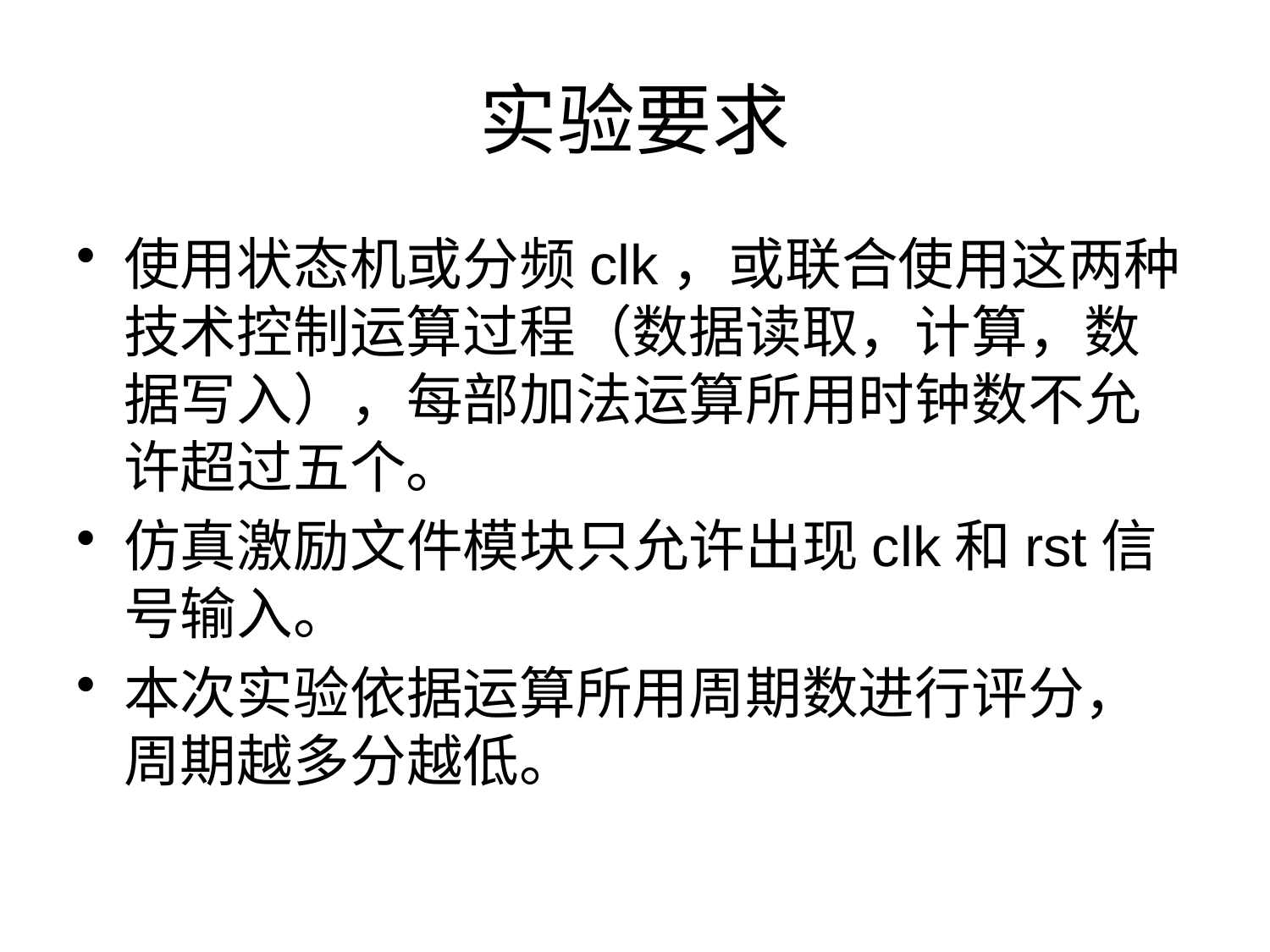

# 实验要求
使用状态机或分频clk，或联合使用这两种技术控制运算过程（数据读取，计算，数据写入），每部加法运算所用时钟数不允许超过五个。
仿真激励文件模块只允许出现clk和rst信号输入。
本次实验依据运算所用周期数进行评分，周期越多分越低。